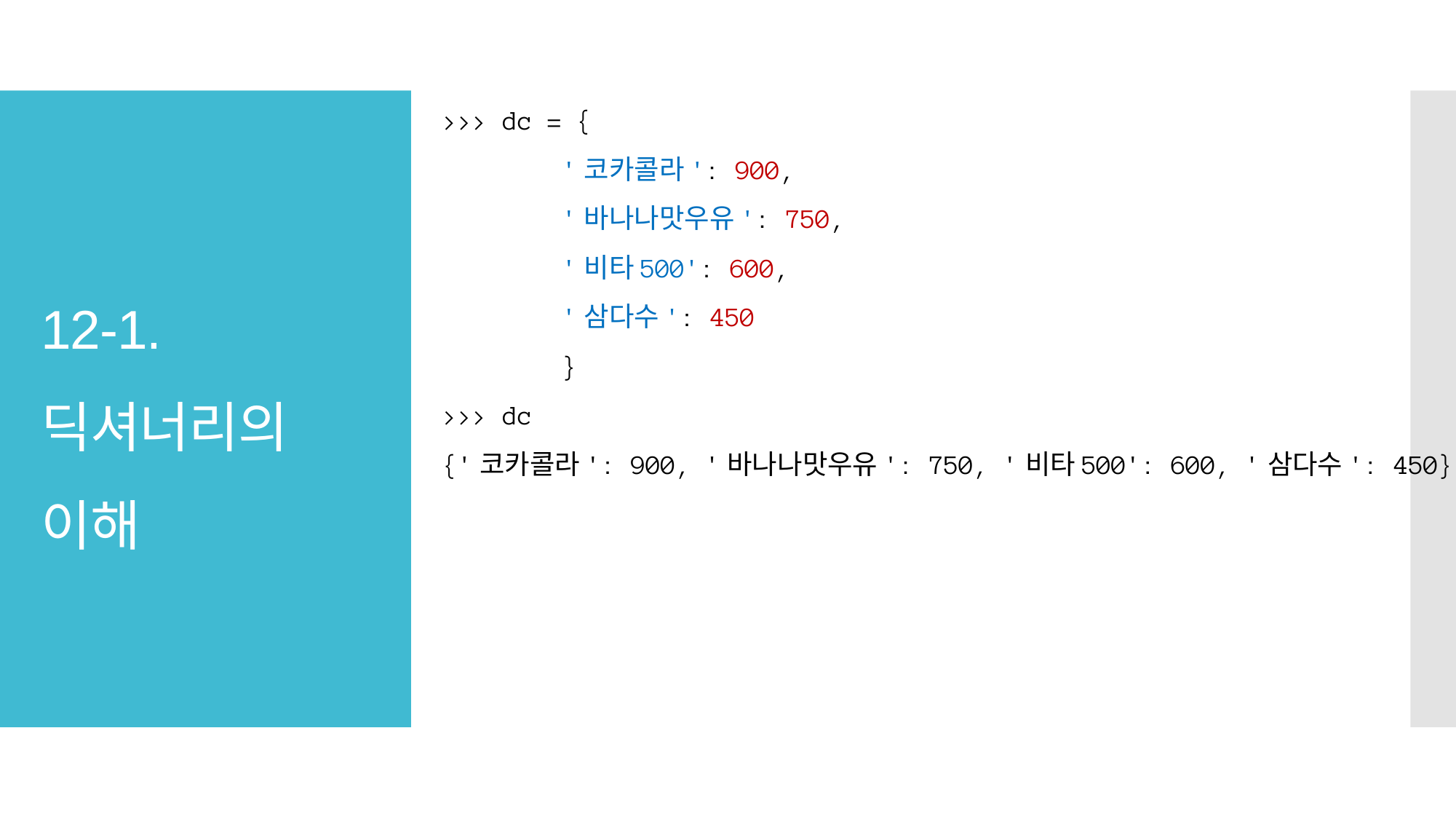

>>> dc = {
        '코카콜라': 900,
        '바나나맛우유': 750,
        '비타500': 600,
        '삼다수': 450
        }
>>> dc
{'코카콜라': 900, '바나나맛우유': 750, '비타500': 600, '삼다수': 450}

# 12-1. 딕셔너리의 이해